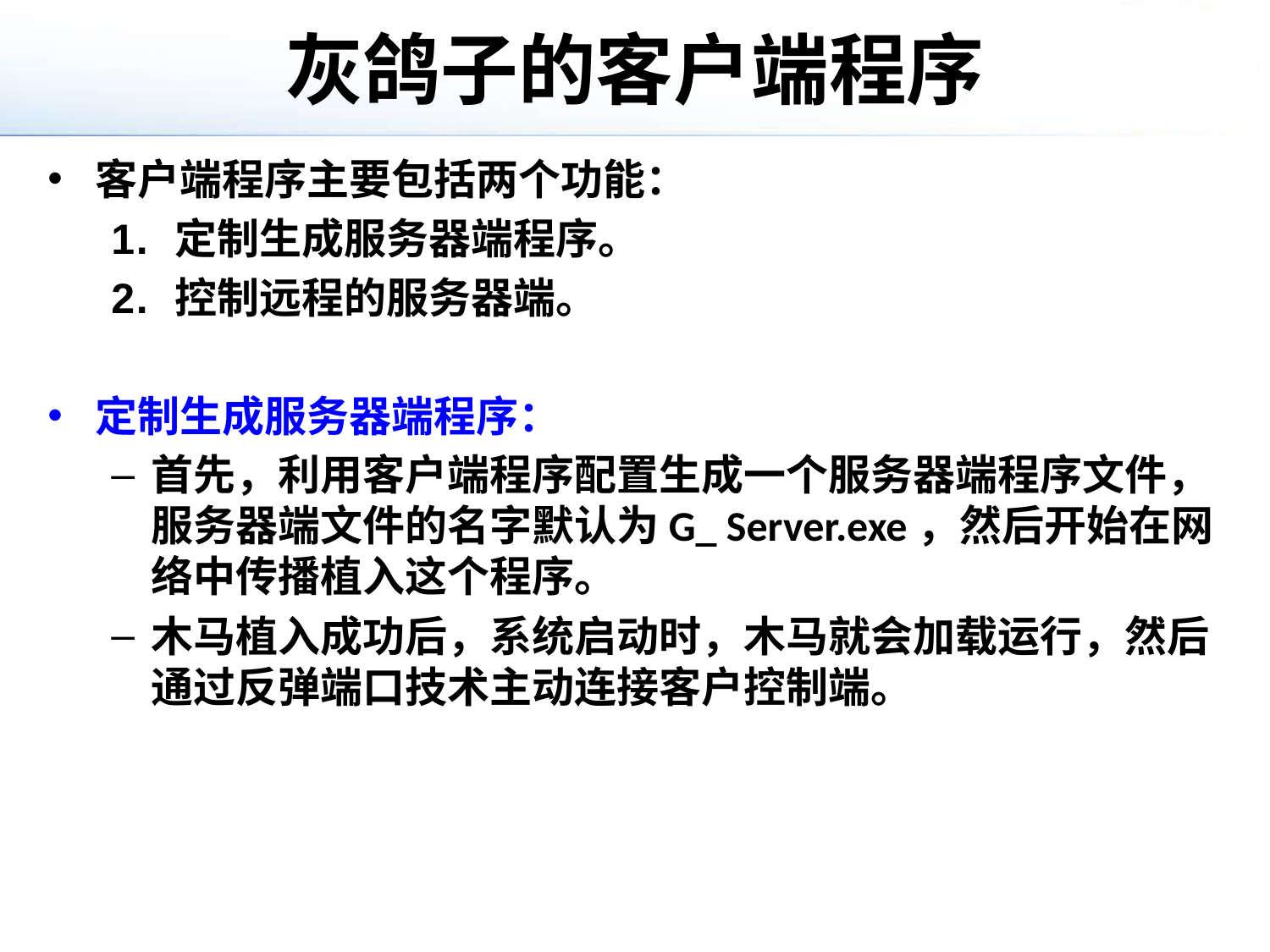

# 灰鸽子的客户端程序
客户端程序主要包括两个功能：
定制生成服务器端程序。
控制远程的服务器端。

定制生成服务器端程序：
首先，利用客户端程序配置生成一个服务器端程序文件，服务器端文件的名字默认为G_ Server.exe，然后开始在网络中传播植入这个程序。
木马植入成功后，系统启动时，木马就会加载运行，然后通过反弹端口技术主动连接客户控制端。